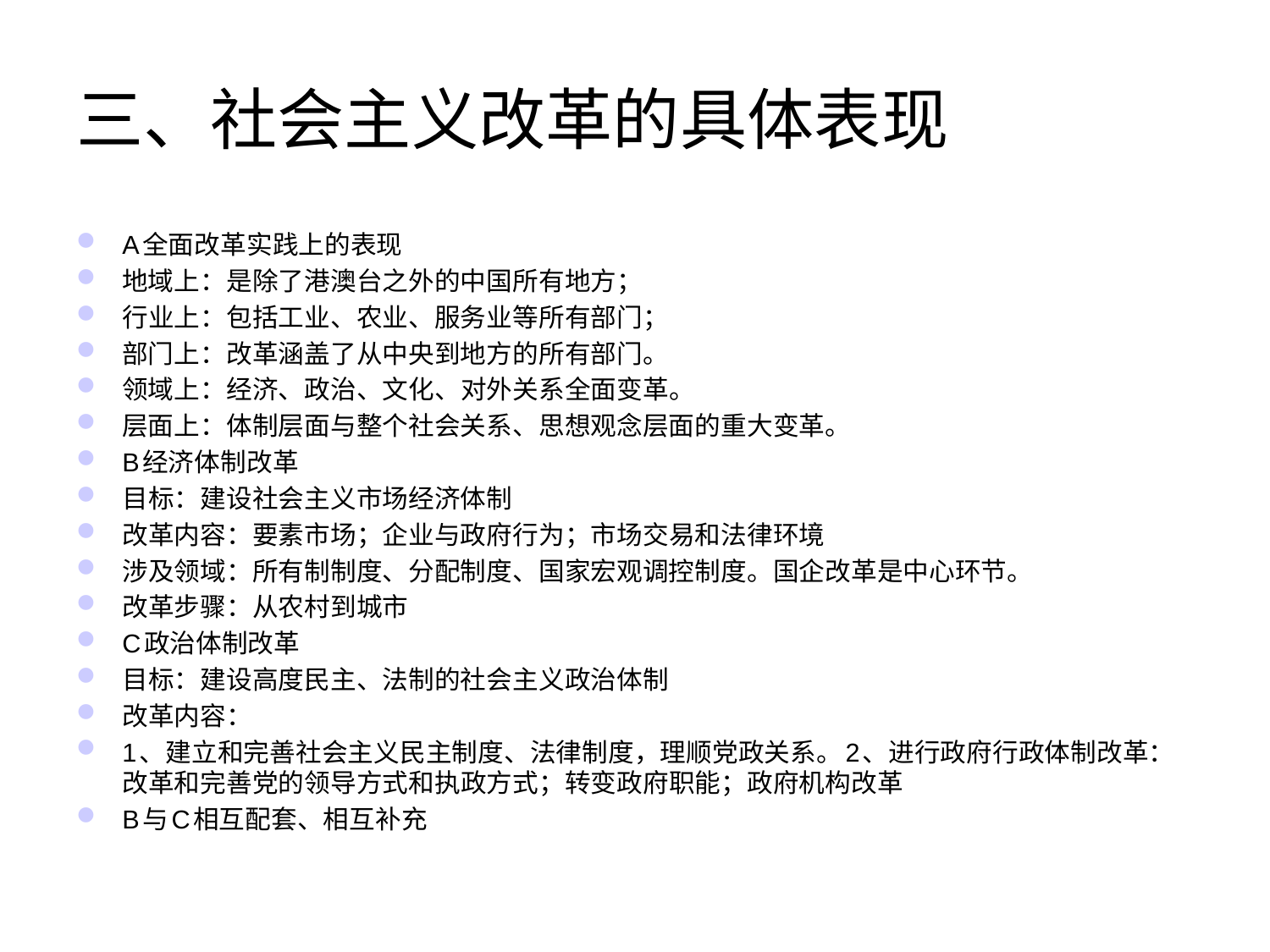

# 三、社会主义改革的具体表现
A全面改革实践上的表现
地域上：是除了港澳台之外的中国所有地方；
行业上：包括工业、农业、服务业等所有部门；
部门上：改革涵盖了从中央到地方的所有部门。
领域上：经济、政治、文化、对外关系全面变革。
层面上：体制层面与整个社会关系、思想观念层面的重大变革。
B经济体制改革
目标：建设社会主义市场经济体制
改革内容：要素市场；企业与政府行为；市场交易和法律环境
涉及领域：所有制制度、分配制度、国家宏观调控制度。国企改革是中心环节。
改革步骤：从农村到城市
C政治体制改革
目标：建设高度民主、法制的社会主义政治体制
改革内容：
1、建立和完善社会主义民主制度、法律制度，理顺党政关系。2、进行政府行政体制改革：改革和完善党的领导方式和执政方式；转变政府职能；政府机构改革
B与C相互配套、相互补充